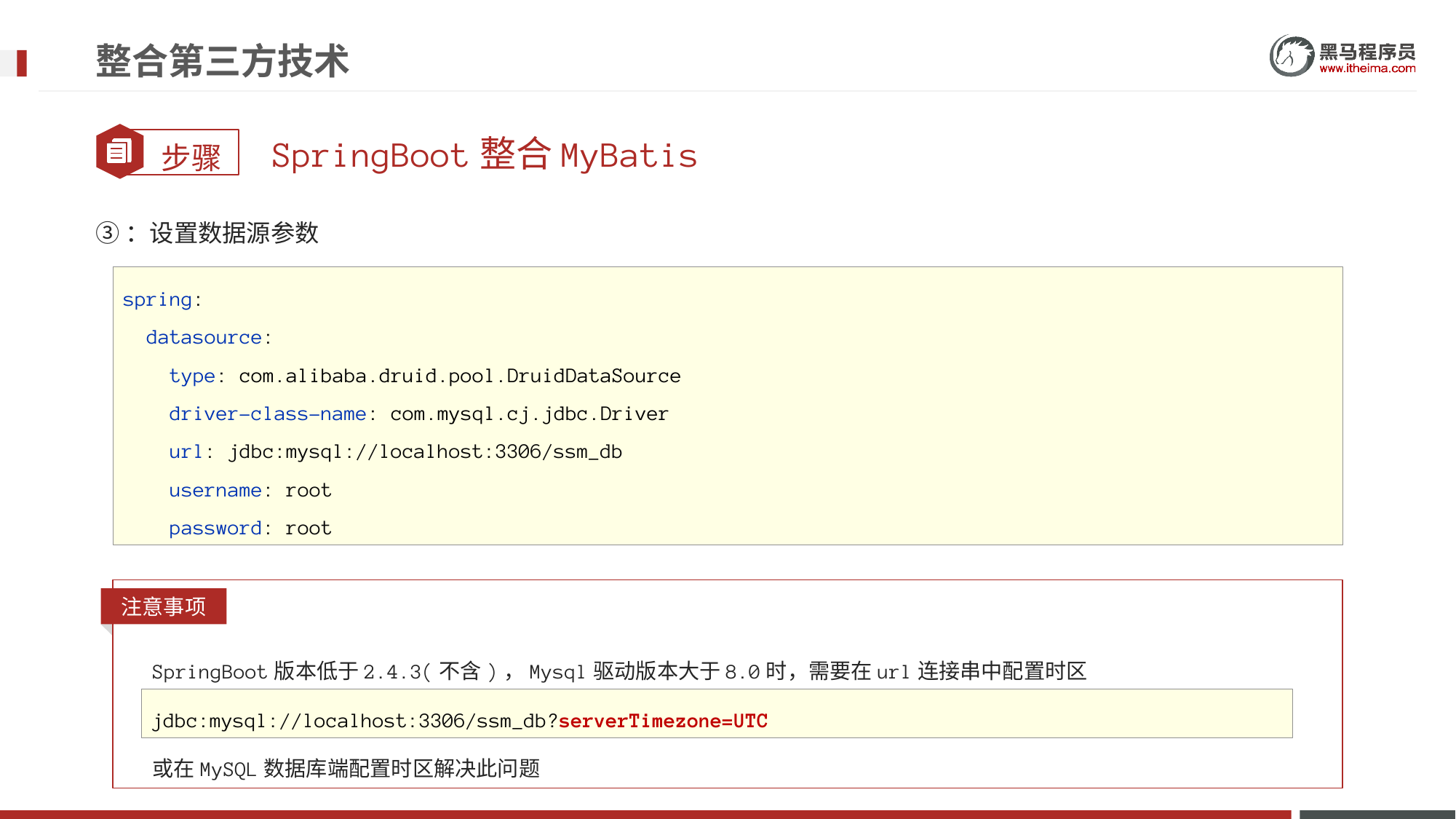

# 整合第三方技术
SpringBoot整合MyBatis
③：设置数据源参数
spring:
  datasource:
    type: com.alibaba.druid.pool.DruidDataSource
    driver-class-name: com.mysql.cj.jdbc.Driver
    url: jdbc:mysql://localhost:3306/ssm_db
    username: root
    password: root

注意事项

SpringBoot版本低于2.4.3(不含)，Mysql驱动版本大于8.0时，需要在url连接串中配置时区

或在MySQL数据库端配置时区解决此问题
jdbc:mysql://localhost:3306/ssm_db?serverTimezone=UTC